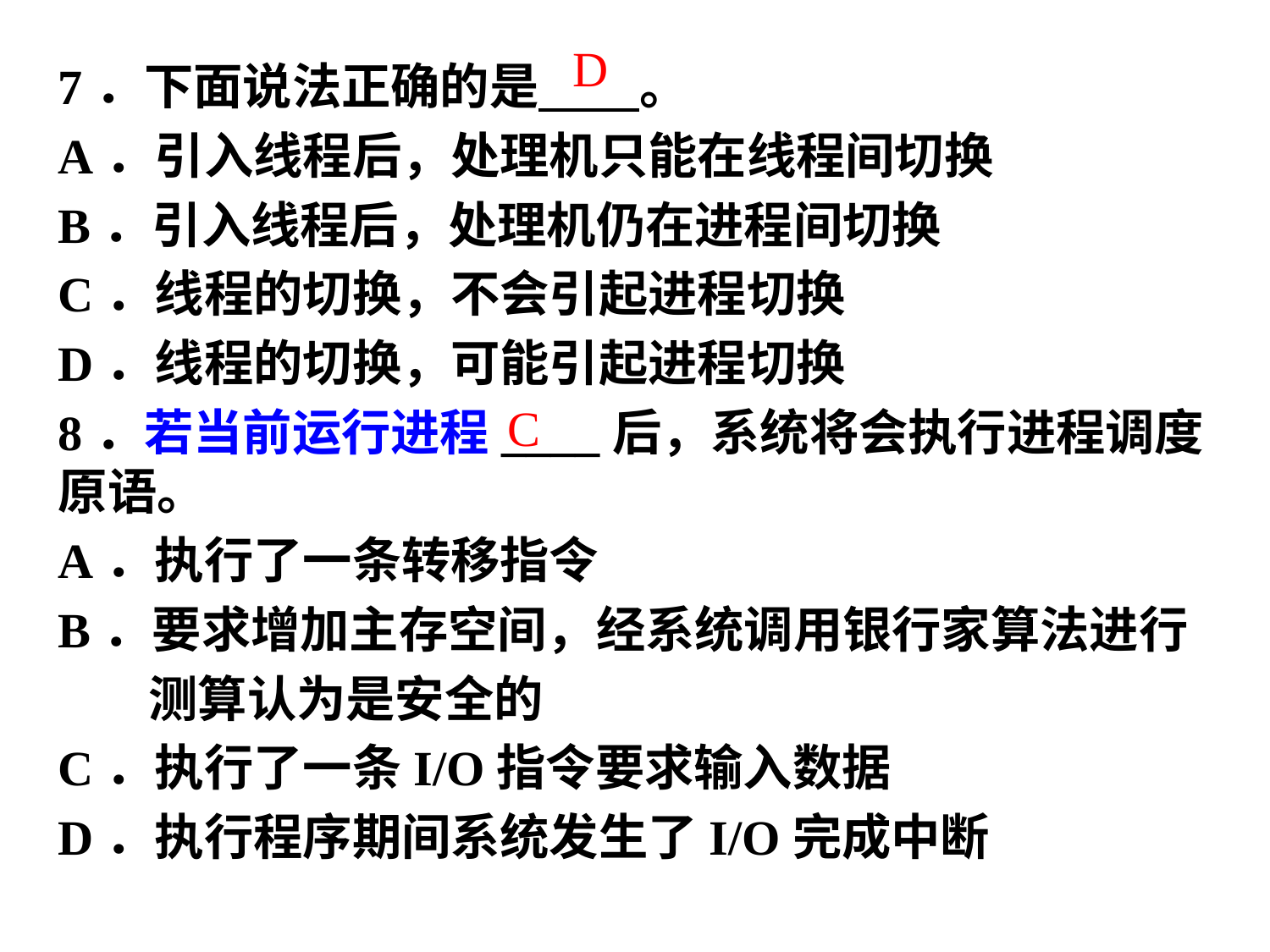

D
7．下面说法正确的是         。
A．引入线程后，处理机只能在线程间切换
B．引入线程后，处理机仍在进程间切换
C．线程的切换，不会引起进程切换
D．线程的切换，可能引起进程切换
8．若当前运行进程____后，系统将会执行进程调度原语。
A．执行了一条转移指令
B．要求增加主存空间，经系统调用银行家算法进行
       测算认为是安全的
C．执行了一条I/O指令要求输入数据
D．执行程序期间系统发生了I/O完成中断
C
87